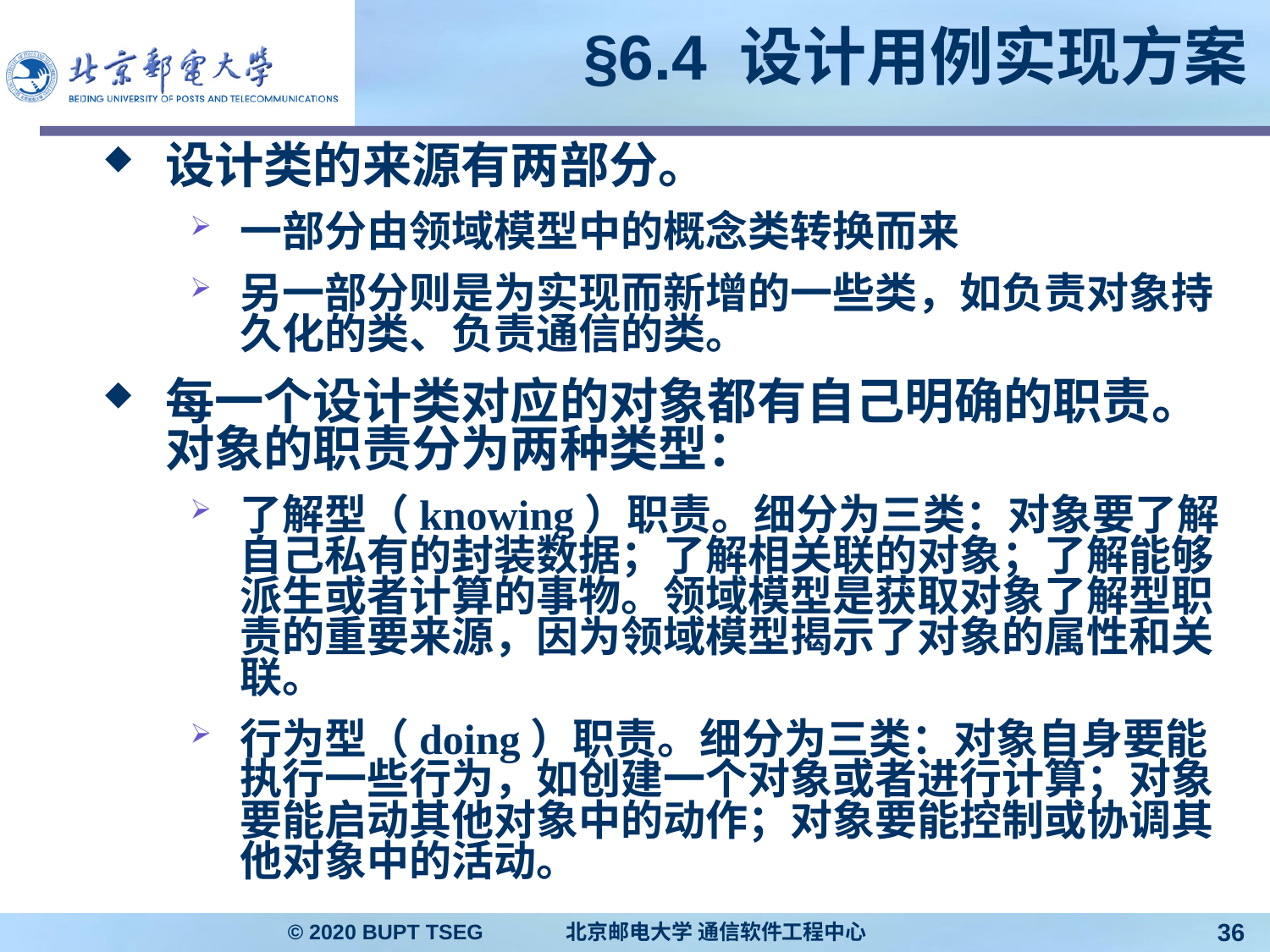

# §6.4 设计用例实现方案
设计类的来源有两部分。
一部分由领域模型中的概念类转换而来
另一部分则是为实现而新增的一些类，如负责对象持久化的类、负责通信的类。
每一个设计类对应的对象都有自己明确的职责。对象的职责分为两种类型：
了解型（knowing）职责。细分为三类：对象要了解自己私有的封装数据；了解相关联的对象；了解能够派生或者计算的事物。领域模型是获取对象了解型职责的重要来源，因为领域模型揭示了对象的属性和关联。
行为型（doing）职责。细分为三类：对象自身要能执行一些行为，如创建一个对象或者进行计算；对象要能启动其他对象中的动作；对象要能控制或协调其他对象中的活动。
© 2020 BUPT TSEG             北京邮电大学 通信软件工程中心